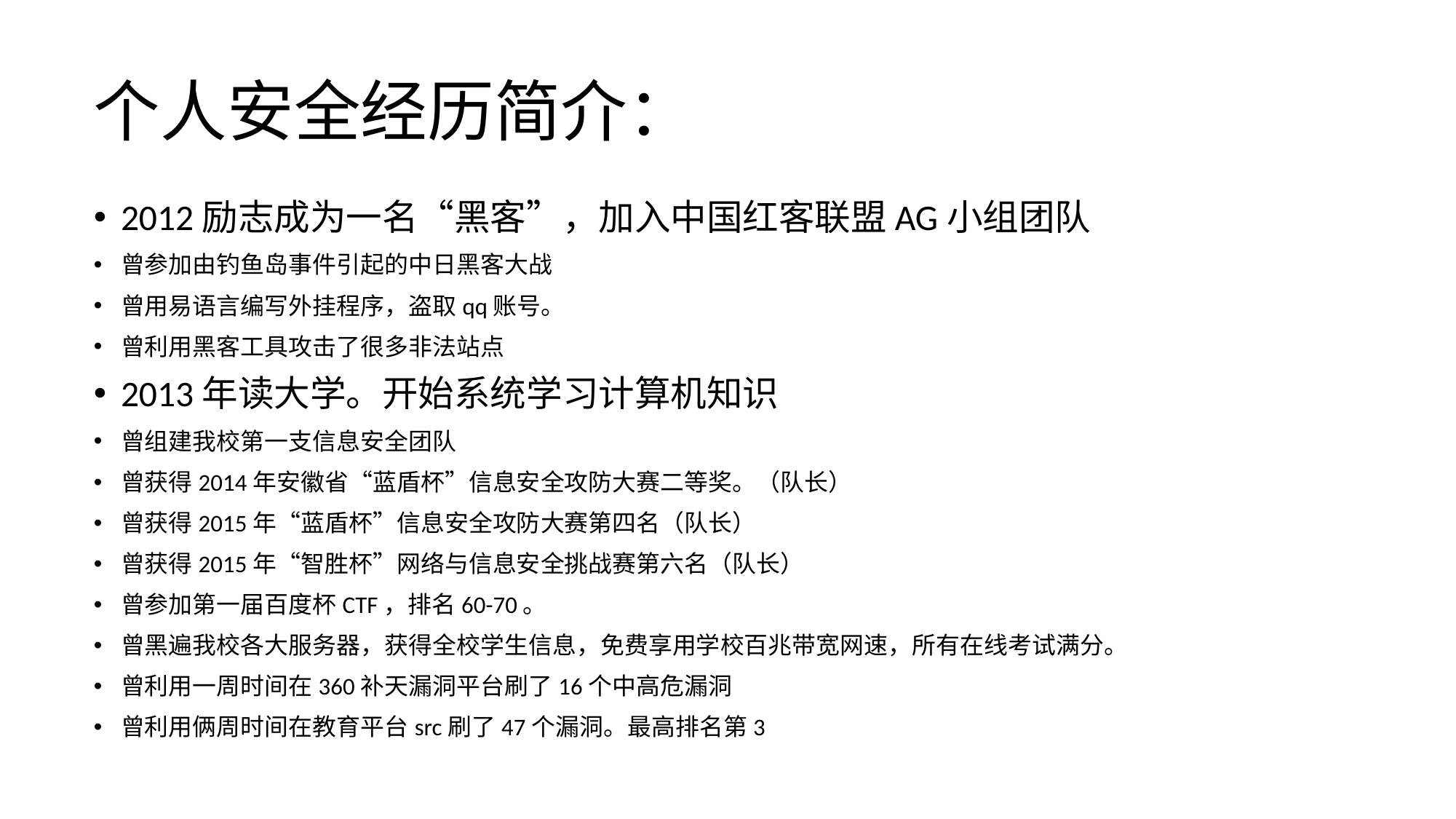

# 个人安全经历简介：
2012励志成为一名“黑客”，加入中国红客联盟AG小组团队
曾参加由钓鱼岛事件引起的中日黑客大战
曾用易语言编写外挂程序，盗取qq账号。
曾利用黑客工具攻击了很多非法站点
2013年读大学。开始系统学习计算机知识
曾组建我校第一支信息安全团队
曾获得2014年安徽省“蓝盾杯”信息安全攻防大赛二等奖。（队长）
曾获得2015年“蓝盾杯”信息安全攻防大赛第四名（队长）
曾获得2015年“智胜杯”网络与信息安全挑战赛第六名（队长）
曾参加第一届百度杯CTF，排名60-70。
曾黑遍我校各大服务器，获得全校学生信息，免费享用学校百兆带宽网速，所有在线考试满分。
曾利用一周时间在360补天漏洞平台刷了16个中高危漏洞
曾利用俩周时间在教育平台src刷了47个漏洞。最高排名第3